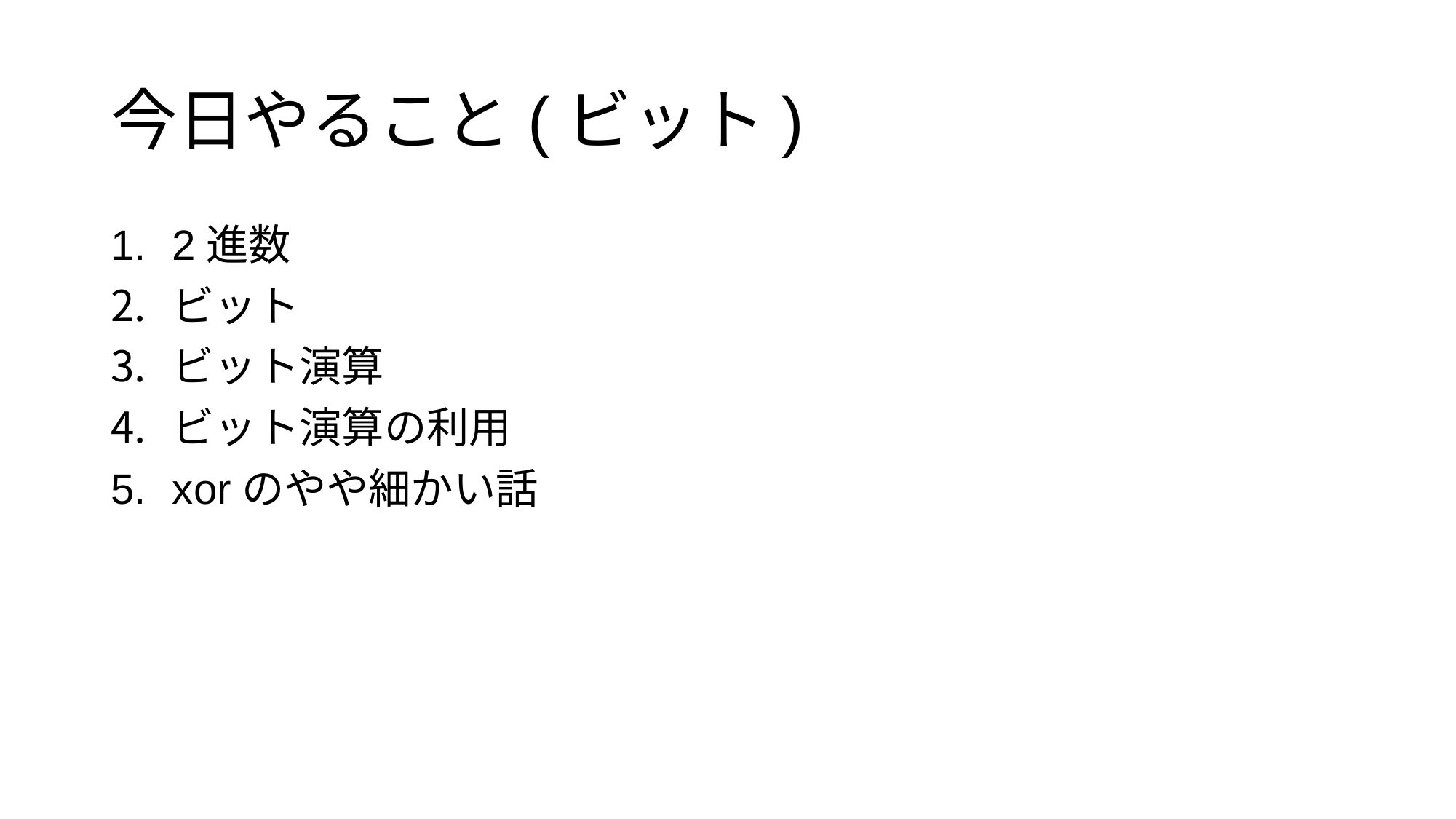

# 今日やること(ビット)
2進数
ビット
ビット演算
ビット演算の利用
xorのやや細かい話